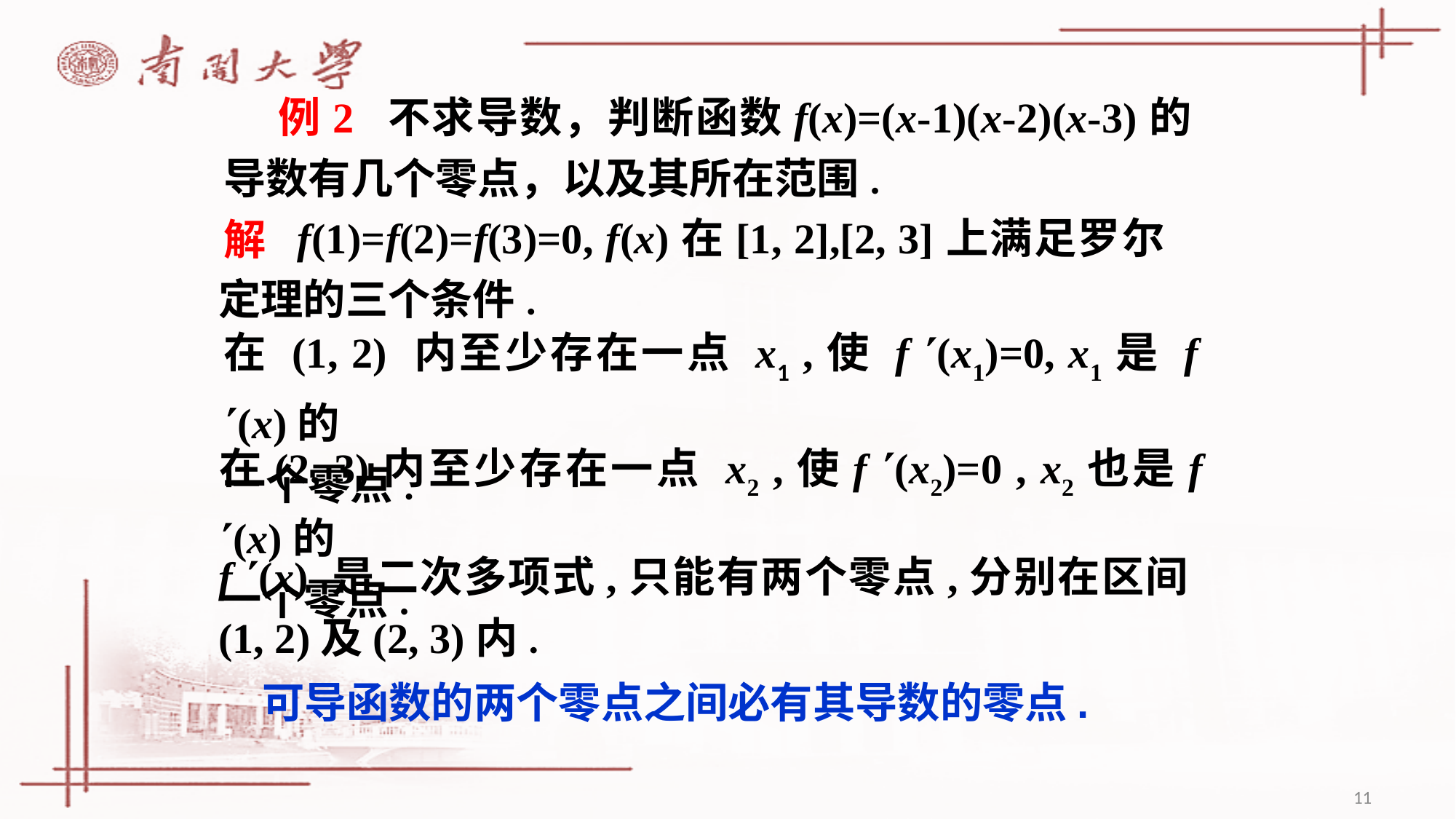

例2  不求导数，判断函数f(x)=(x-1)(x-2)(x-3)的导数有几个零点，以及其所在范围.
      f(1)=f(2)=f(3)=0, f(x)在[1, 2],[2, 3]上满足罗尔定理的三个条件.
解
在 (1, 2) 内至少存在一点 x1 ,使 f ′(x1)=0, x1是 f ′(x)的
一个零点.
在(2, 3)内至少存在一点 x2 ,使f ′(x2)=0 , x2也是f ′(x)的
一个零点.
f ′(x) 是二次多项式,只能有两个零点,分别在区间(1, 2)及(2, 3)内.
可导函数的两个零点之间必有其导数的零点.
11